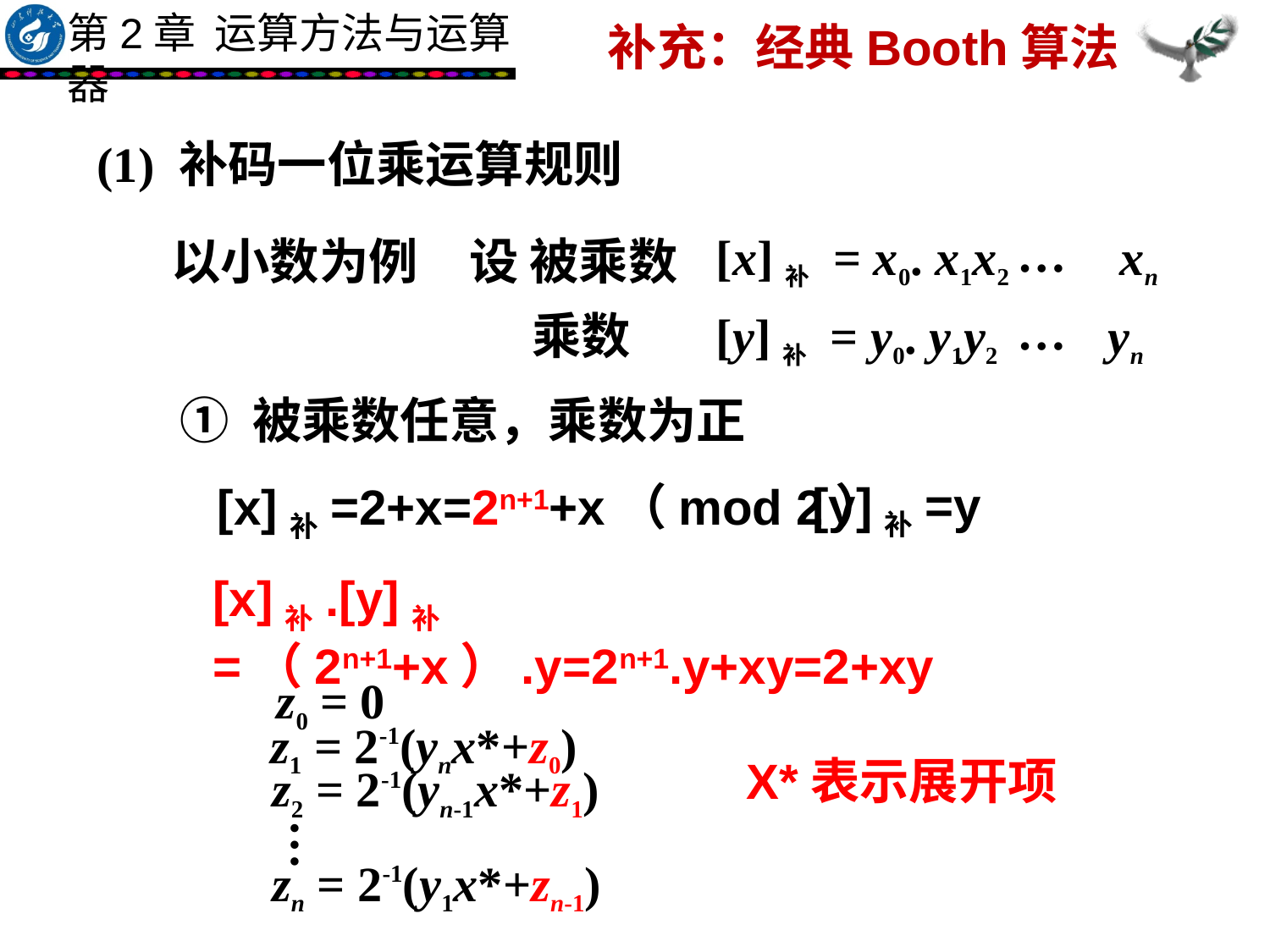

补充：经典Booth算法
(1) 补码一位乘运算规则
…
[x]补 = x0. x1x2         xn
以小数为例
设 被乘数
…
[y]补 = y0. y1y2         yn
乘数
① 被乘数任意，乘数为正
[y]补=y
[x]补=2+x=2n+1+x（mod 2）
[x]补.[y]补=（2n+1+x）.y=2n+1.y+xy=2+xy
z0 = 0
z1 = 2-1(ynx*+z0)
z2 = 2-1(yn-1x*+z1)
zn = 2-1(y1x*+zn-1)
…
X*表示展开项